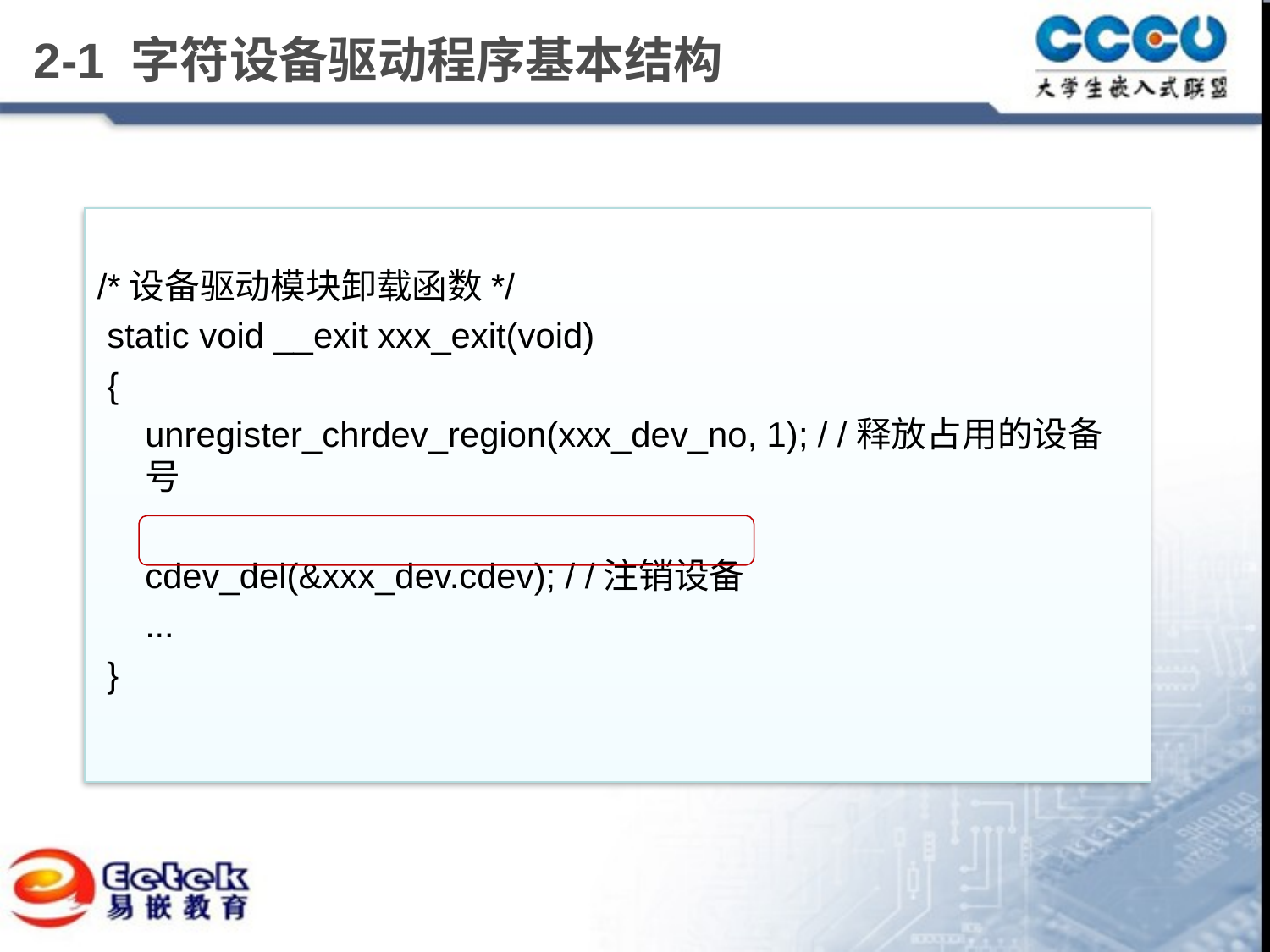

# 2-1 字符设备驱动程序基本结构

/*设备驱动模块卸载函数*/
 static void __exit xxx_exit(void)
 {
 	unregister_chrdev_region(xxx_dev_no, 1); / /释放占用的设备号

	cdev_del(&xxx_dev.cdev); / /注销设备
 	...
 }